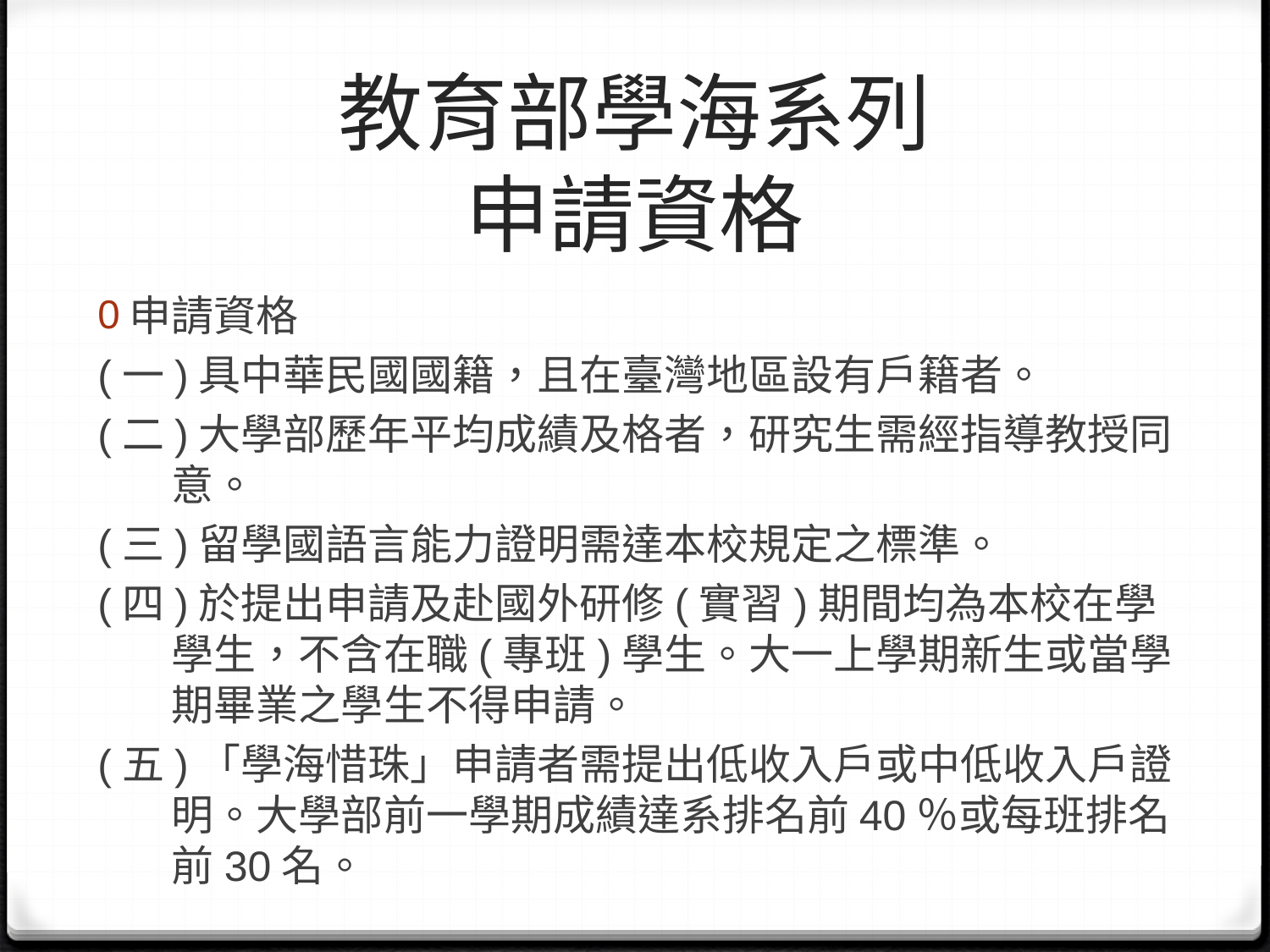

# 教育部學海系列 申請資格
申請資格
(一)具中華民國國籍，且在臺灣地區設有戶籍者。
(二)大學部歷年平均成績及格者，研究生需經指導教授同意。
(三)留學國語言能力證明需達本校規定之標準。
(四)於提出申請及赴國外研修(實習)期間均為本校在學學生，不含在職(專班)學生。大一上學期新生或當學期畢業之學生不得申請。
(五)「學海惜珠」申請者需提出低收入戶或中低收入戶證明。大學部前一學期成績達系排名前40％或每班排名前30名。